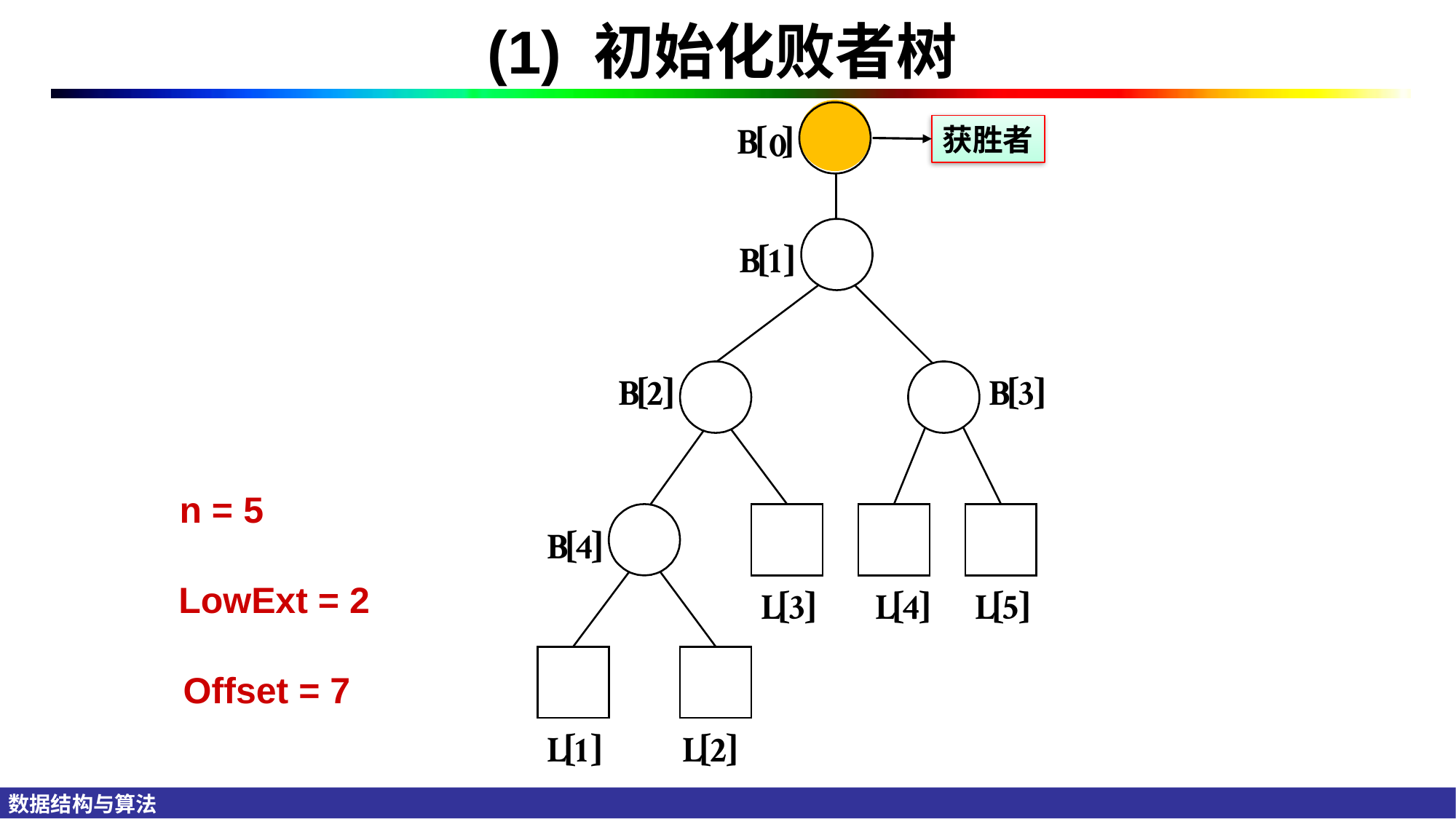

# (1) 初始化败者树

获胜者
B
[
]
0

B
[
1
]

B
[
2
]
B
[
3
]

B
[
4
]

L
[
3
]
L
[
4
]
L
[
5
]

L
[
1
]
L
[
2
]
n = 5
LowExt = 2
Offset = 7